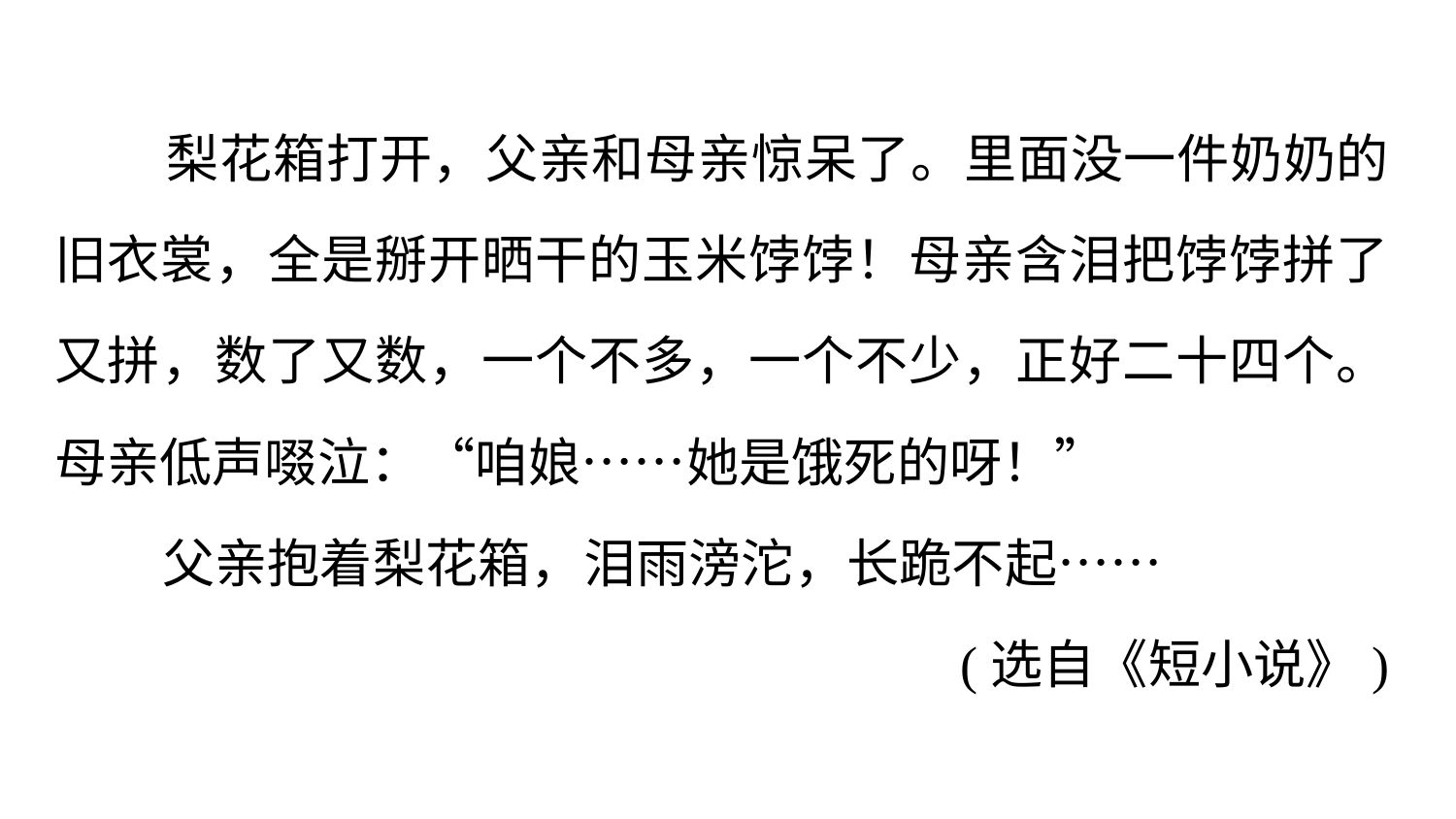

梨花箱打开，父亲和母亲惊呆了。里面没一件奶奶的旧衣裳，全是掰开晒干的玉米饽饽！母亲含泪把饽饽拼了又拼，数了又数，一个不多，一个不少，正好二十四个。母亲低声啜泣：“咱娘……她是饿死的呀！”
        父亲抱着梨花箱，泪雨滂沱，长跪不起……
(选自《短小说》)